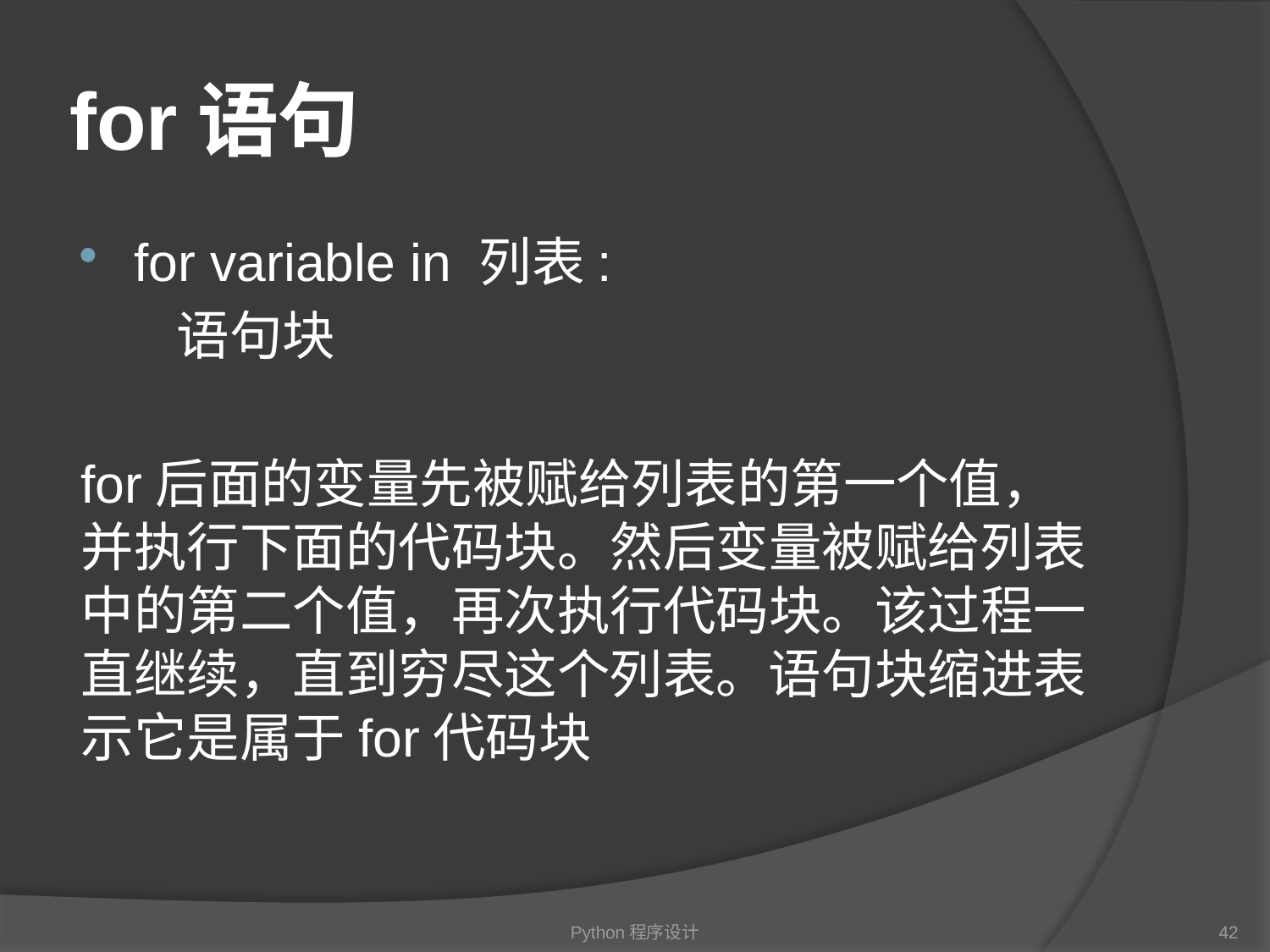

# for语句
for variable in 列表:
       语句块

for后面的变量先被赋给列表的第一个值，并执行下面的代码块。然后变量被赋给列表中的第二个值，再次执行代码块。该过程一直继续，直到穷尽这个列表。语句块缩进表示它是属于for代码块

Python程序设计
42